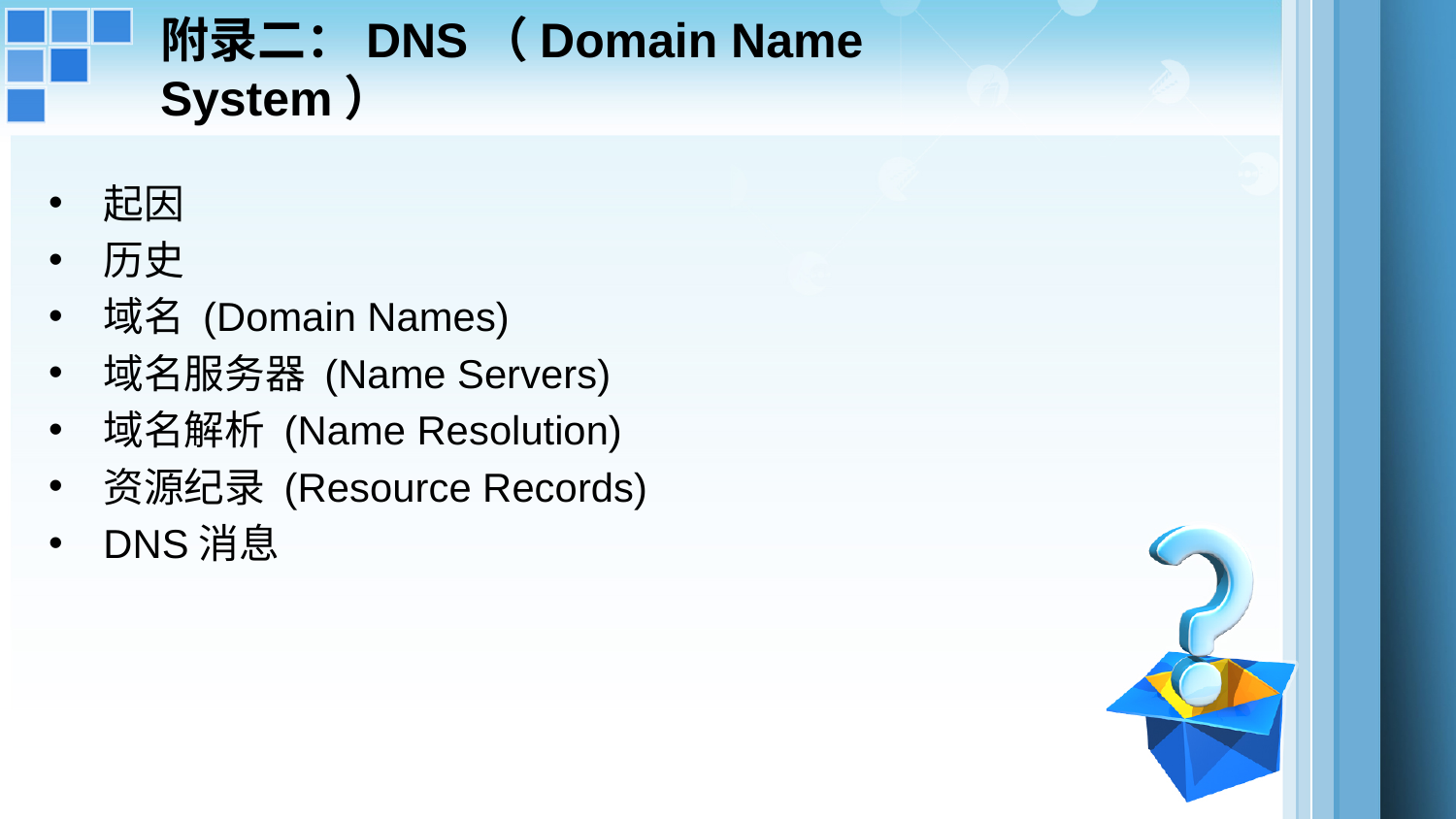

# 附录二：DNS（Domain Name System）
起因
历史
域名 (Domain Names)
域名服务器 (Name Servers)
域名解析 (Name Resolution)
资源纪录 (Resource Records)
DNS消息